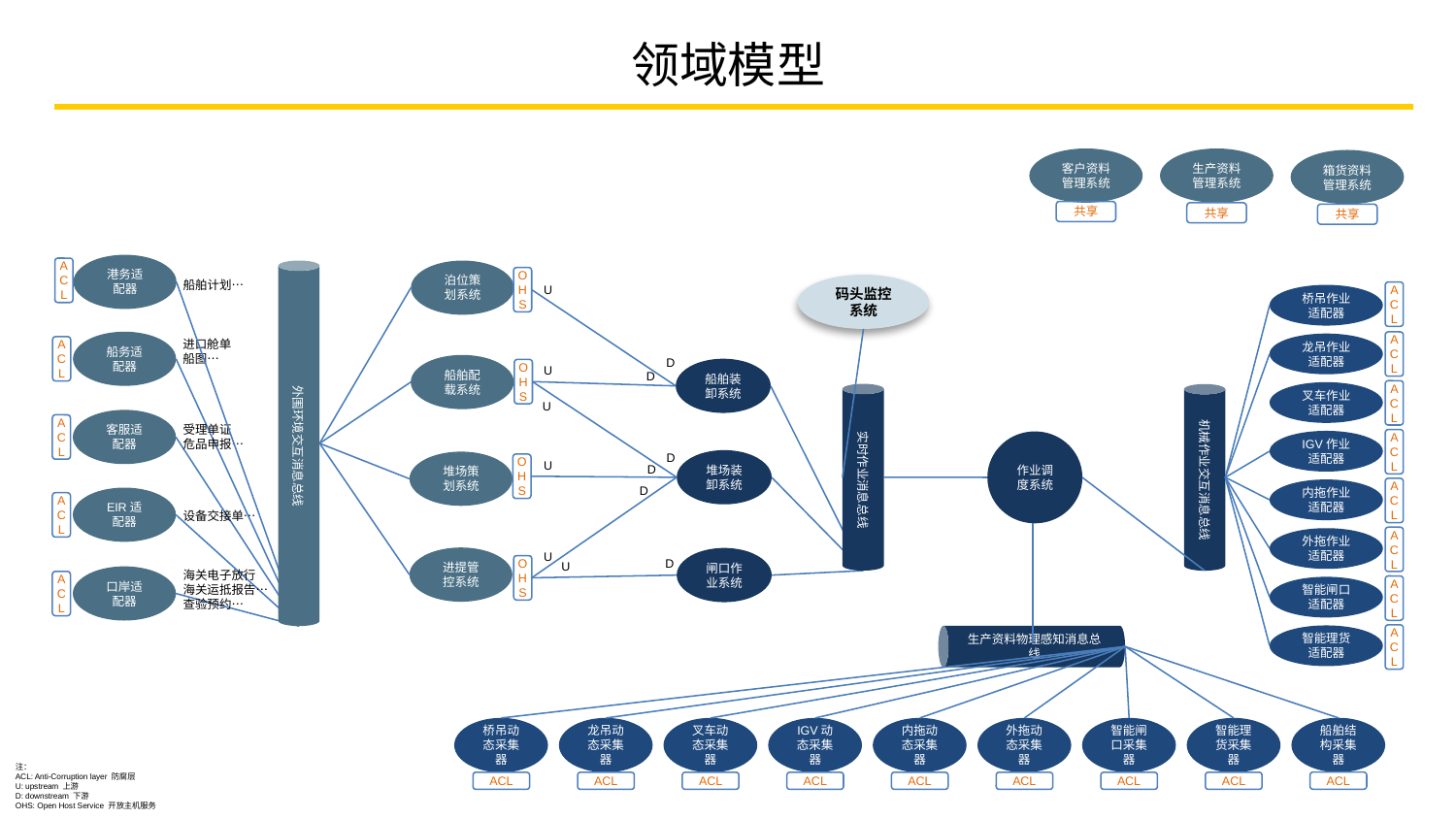

领域模型
客户资料管理系统
生产资料管理系统
箱货资料管理系统
共享
共享
共享
港务适配器
ACL
外围环境交互消息总线
泊位策划系统
OHS
船舶计划…
码头监控系统
U
ACL
桥吊作业适配器
进口舱单
船图…
船务适配器
ACL
龙吊作业适配器
ACL
D
船舶配载系统
U
船舶装卸系统
OHS
D
ACL
叉车作业适配器
实时作业消息总线
机械作业交互消息总线
U
客服适配器
ACL
受理单证
危品申报…
ACL
IGV作业适配器
作业调度系统
D
堆场装卸系统
U
堆场策划系统
OHS
D
D
ACL
内拖作业适配器
EIR适配器
ACL
设备交接单…
ACL
外拖作业适配器
U
进提管控系统
闸口作业系统
D
U
生产资料物理感知消息总线
OHS
海关电子放行
海关运抵报告…
查验预约…
口岸适配器
ACL
ACL
智能闸口适配器
ACL
智能理货适配器
船舶结构采集器
桥吊动态采集器
龙吊动态采集器
叉车动态采集器
IGV动态采集器
内拖动态采集器
外拖动态采集器
智能闸口采集器
智能理货采集器
注：
ACL: Anti-Corruption layer 防腐层
U: upstream 上游
D: downstream 下游
OHS: Open Host Service 开放主机服务
ACL
ACL
ACL
ACL
ACL
ACL
ACL
ACL
ACL